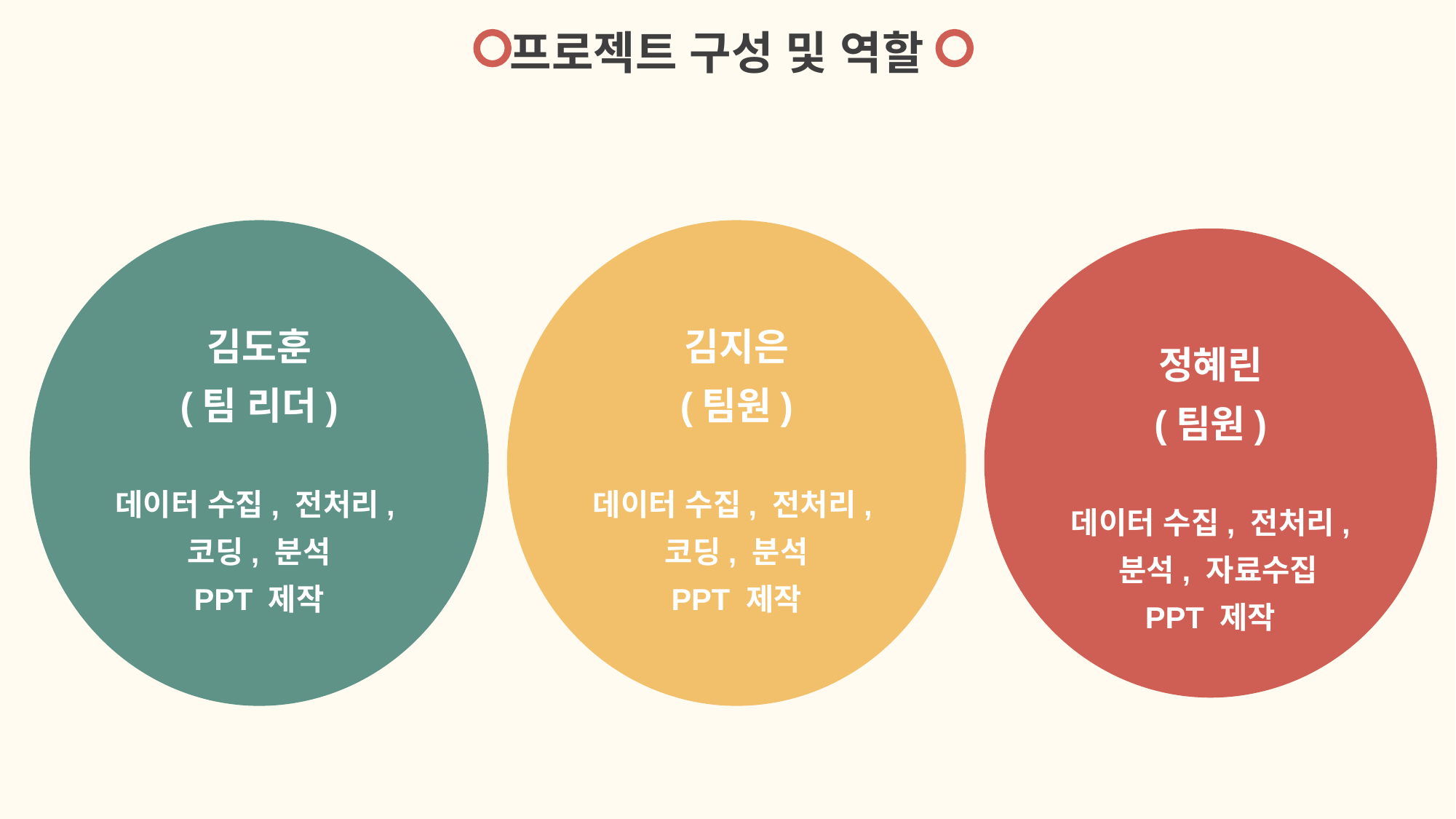

프로젝트 구성 및 역할

김도훈
(팀 리더)

데이터 수집, 전처리,
코딩, 분석
PPT 제작
김지은
(팀원)

데이터 수집, 전처리,
코딩, 분석
PPT 제작

정혜린
(팀원)

데이터 수집, 전처리,
 분석, 자료수집
PPT 제작